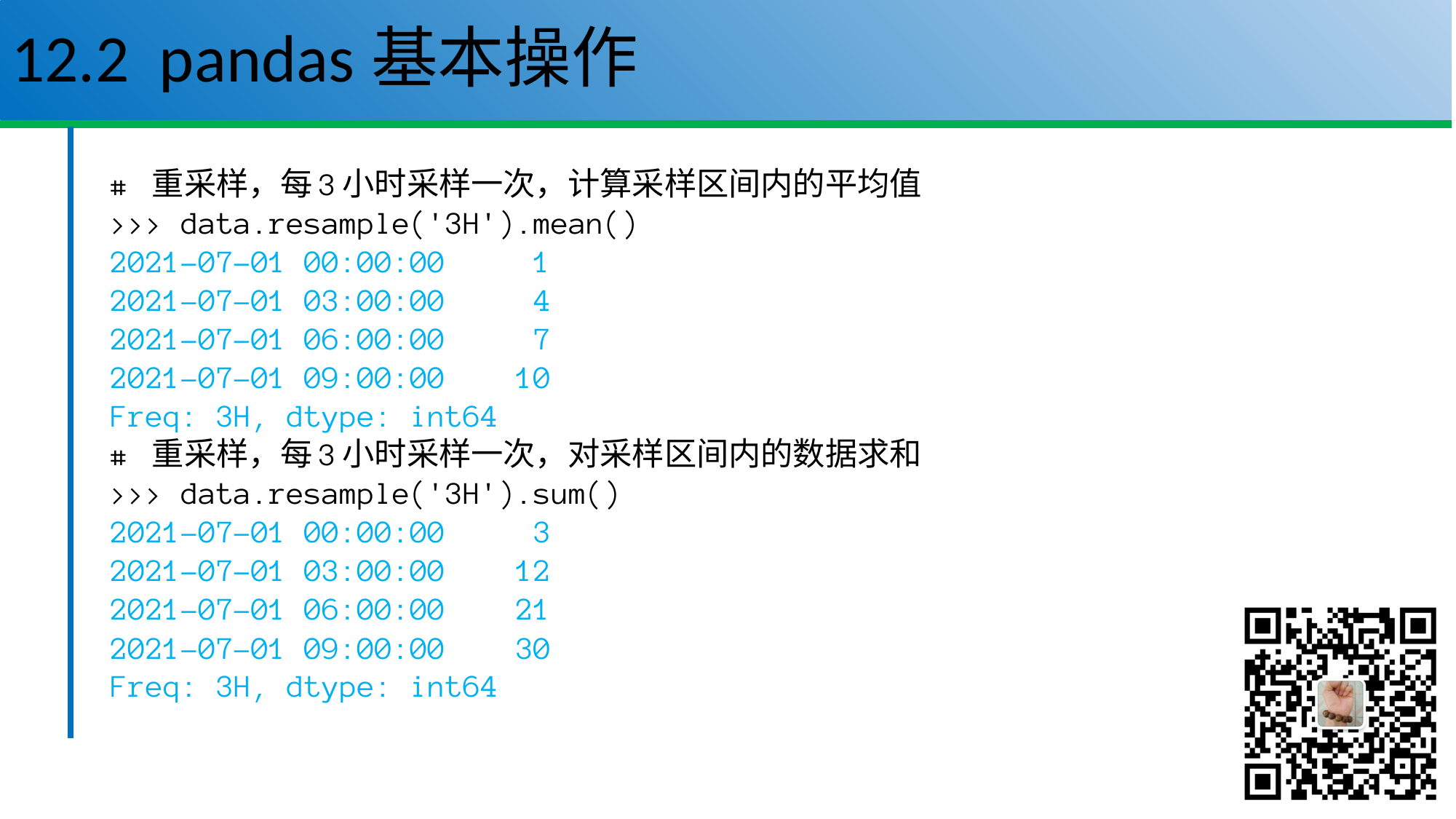

# 12.2  pandas基本操作
# 重采样，每3小时采样一次，计算采样区间内的平均值
>>> data.resample('3H').mean()
2021-07-01 00:00:00     1
2021-07-01 03:00:00     4
2021-07-01 06:00:00     7
2021-07-01 09:00:00    10
Freq: 3H, dtype: int64
# 重采样，每3小时采样一次，对采样区间内的数据求和
>>> data.resample('3H').sum()
2021-07-01 00:00:00     3
2021-07-01 03:00:00    12
2021-07-01 06:00:00    21
2021-07-01 09:00:00    30
Freq: 3H, dtype: int64
27